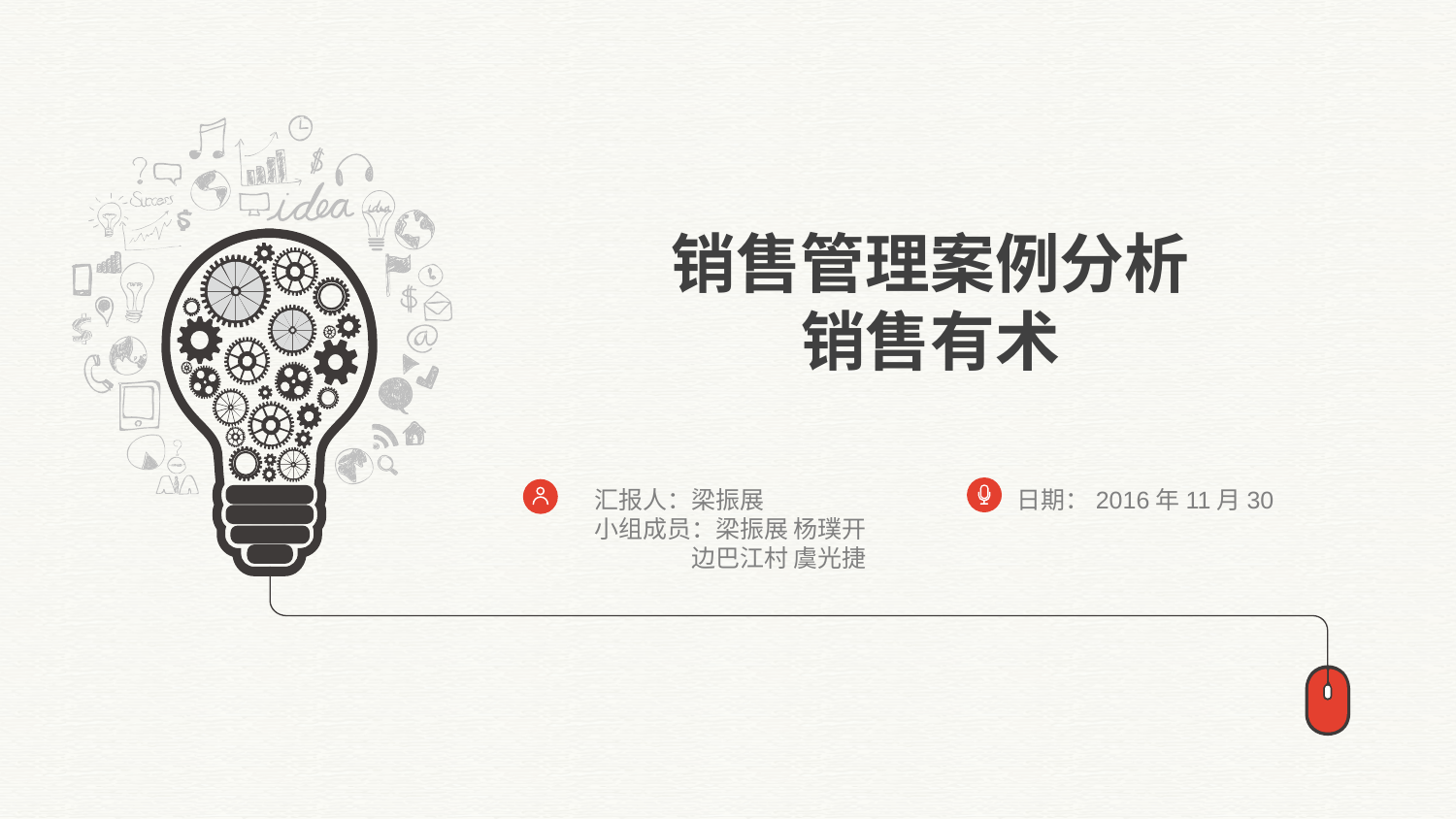

销售管理案例分析
销售有术

汇报人：梁振展
小组成员：梁振展 杨璞开
                 边巴江村 虞光捷

日期：2016年11月30